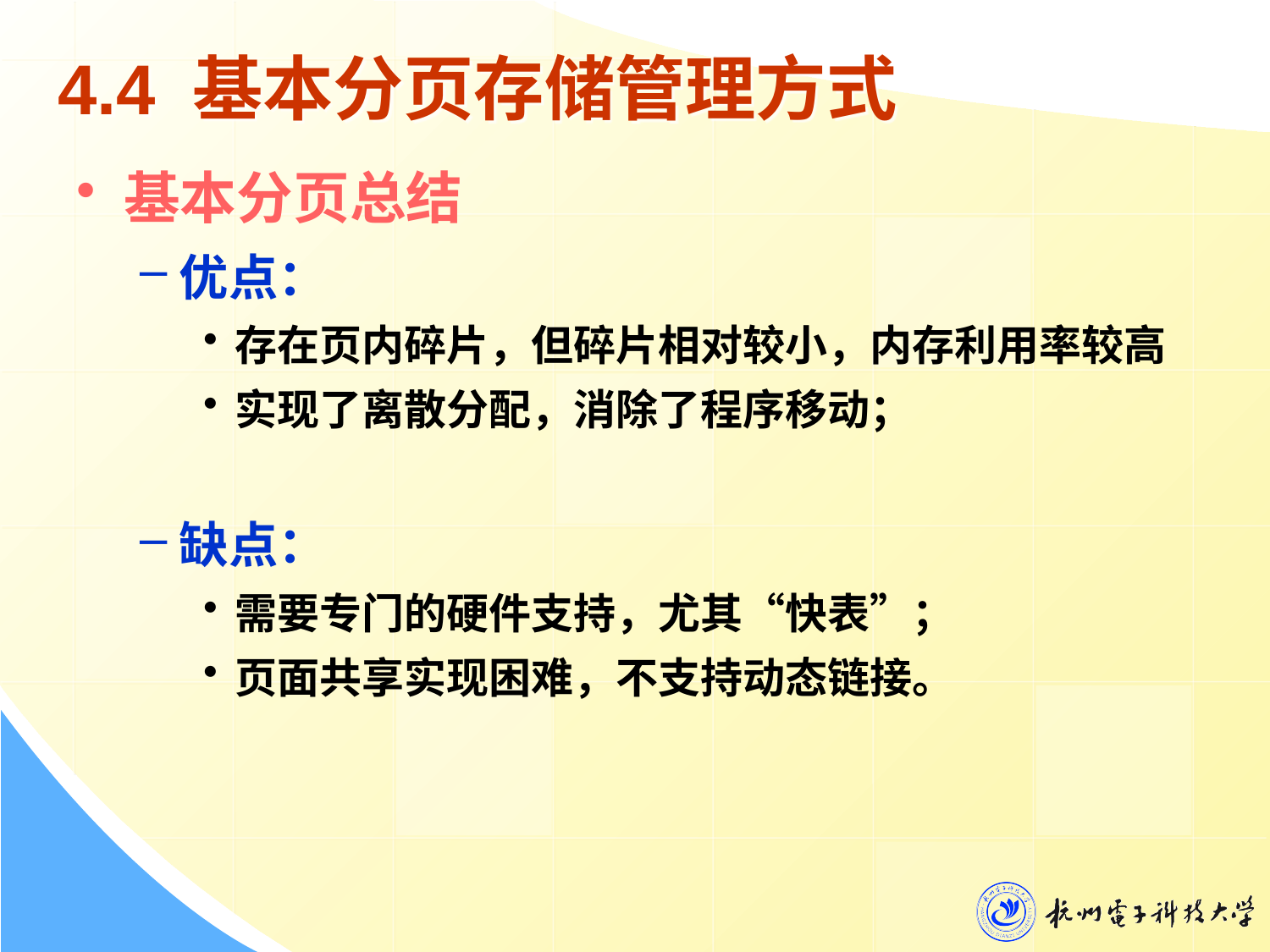

# 4.4 基本分页存储管理方式
基本分页总结
优点：
存在页内碎片，但碎片相对较小，内存利用率较高
实现了离散分配，消除了程序移动；

缺点：
需要专门的硬件支持，尤其“快表”；
页面共享实现困难，不支持动态链接。